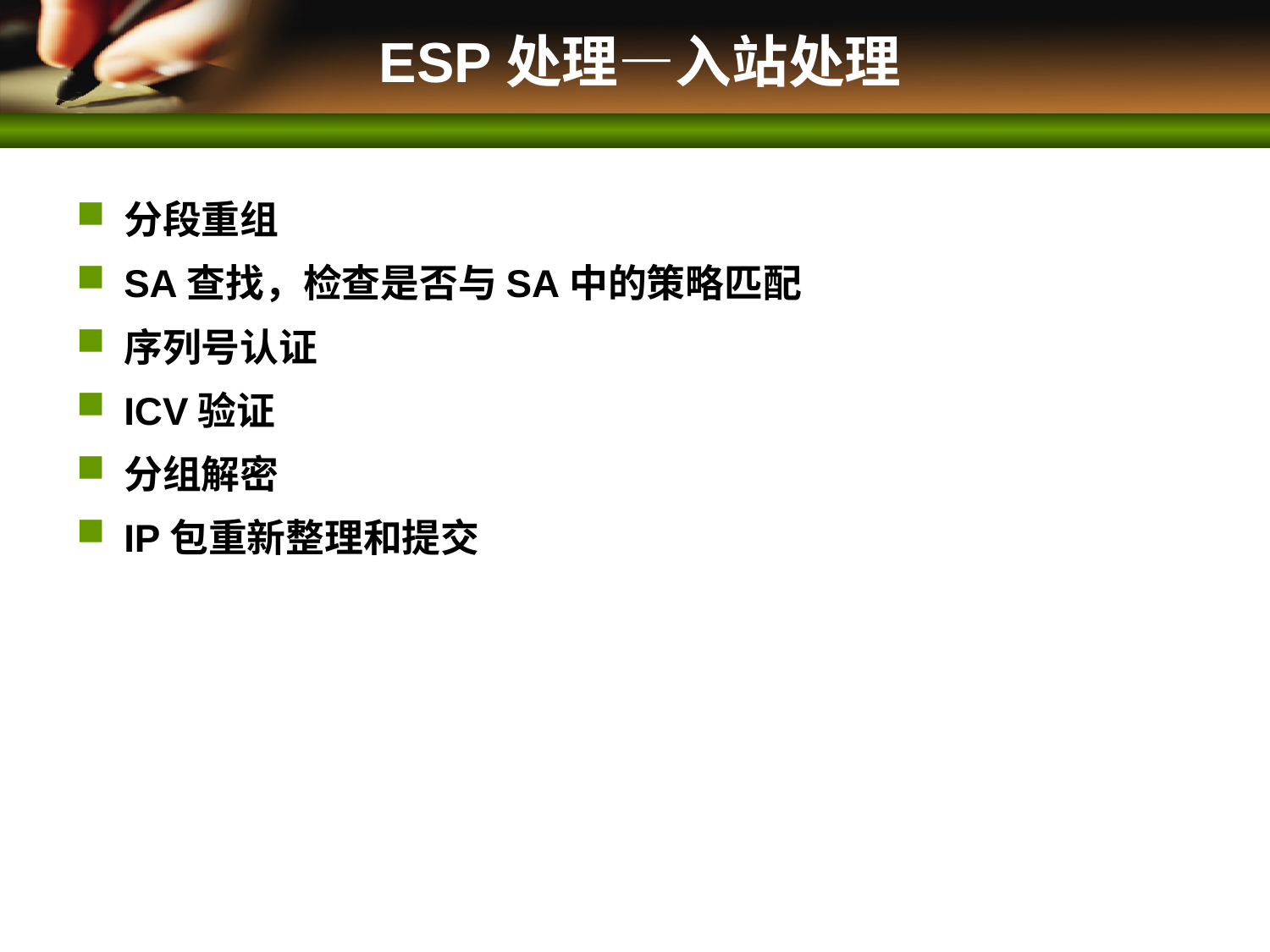

# ESP处理—入站处理
分段重组
SA查找，检查是否与SA中的策略匹配
序列号认证
ICV验证
分组解密
IP包重新整理和提交